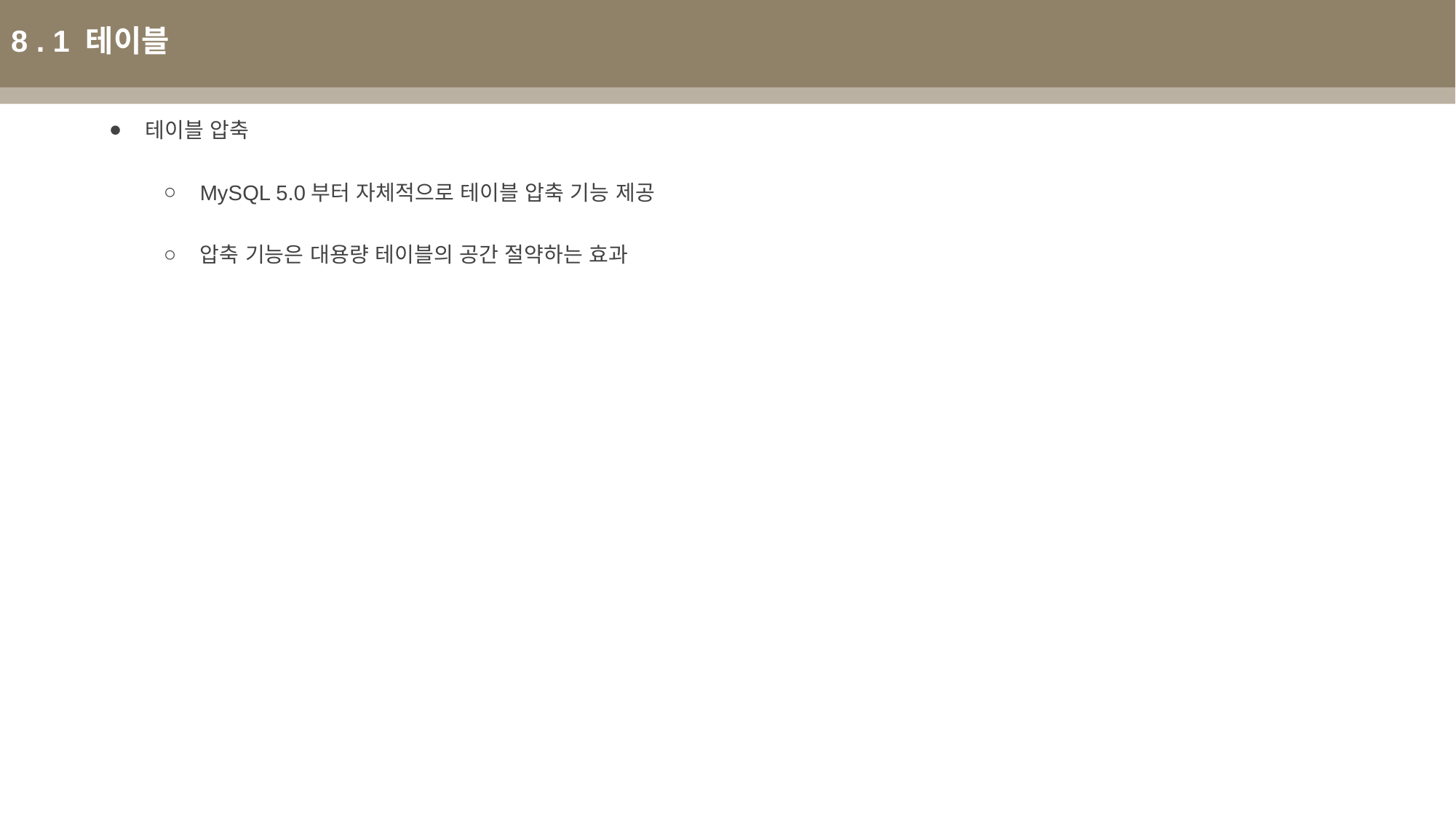

8 . 1 테이블
테이블 압축
MySQL 5.0부터 자체적으로 테이블 압축 기능 제공
압축 기능은 대용량 테이블의 공간 절약하는 효과